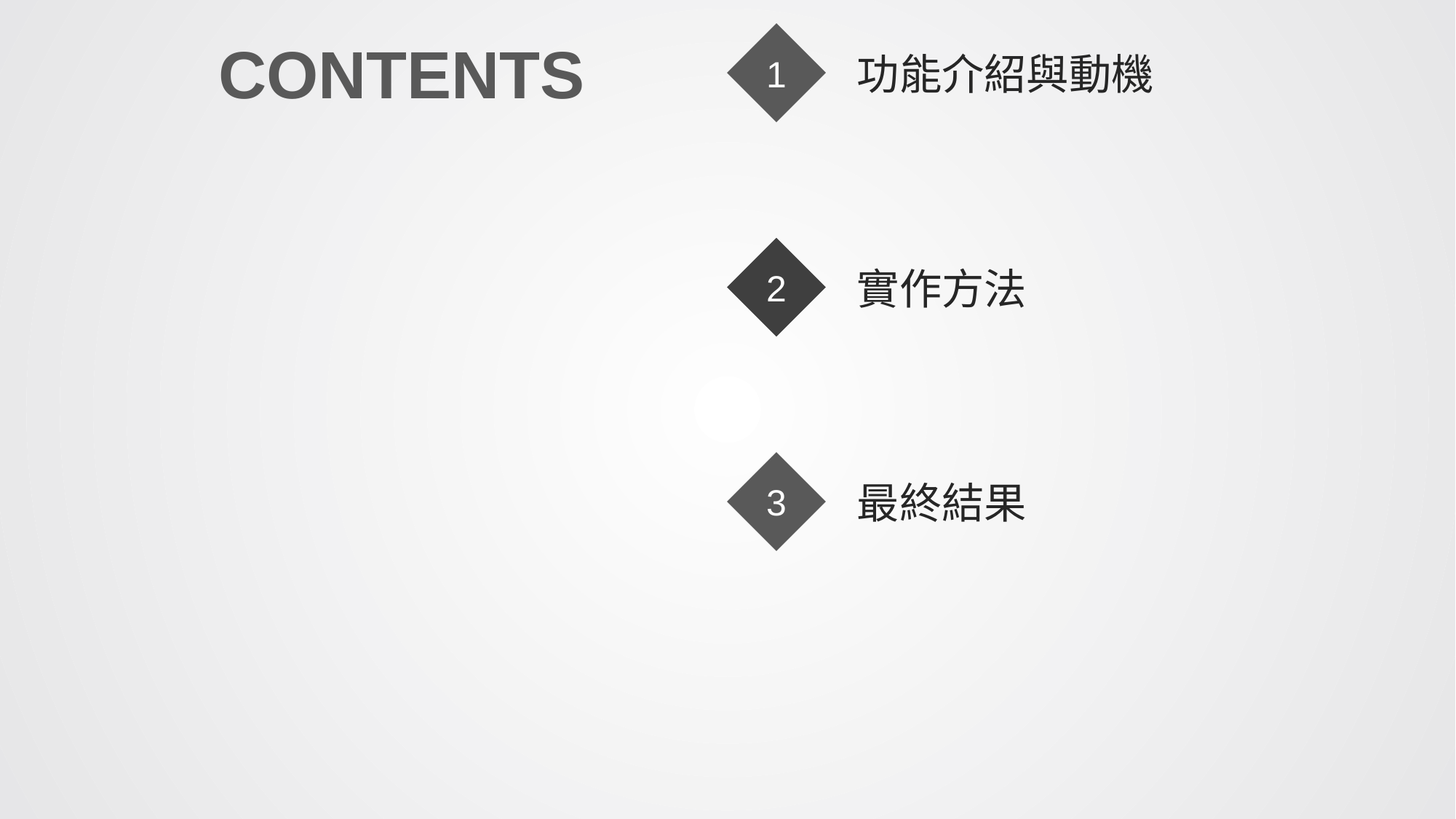

1
功能介紹與動機
CONTENTS
2
實作方法
3
最終結果